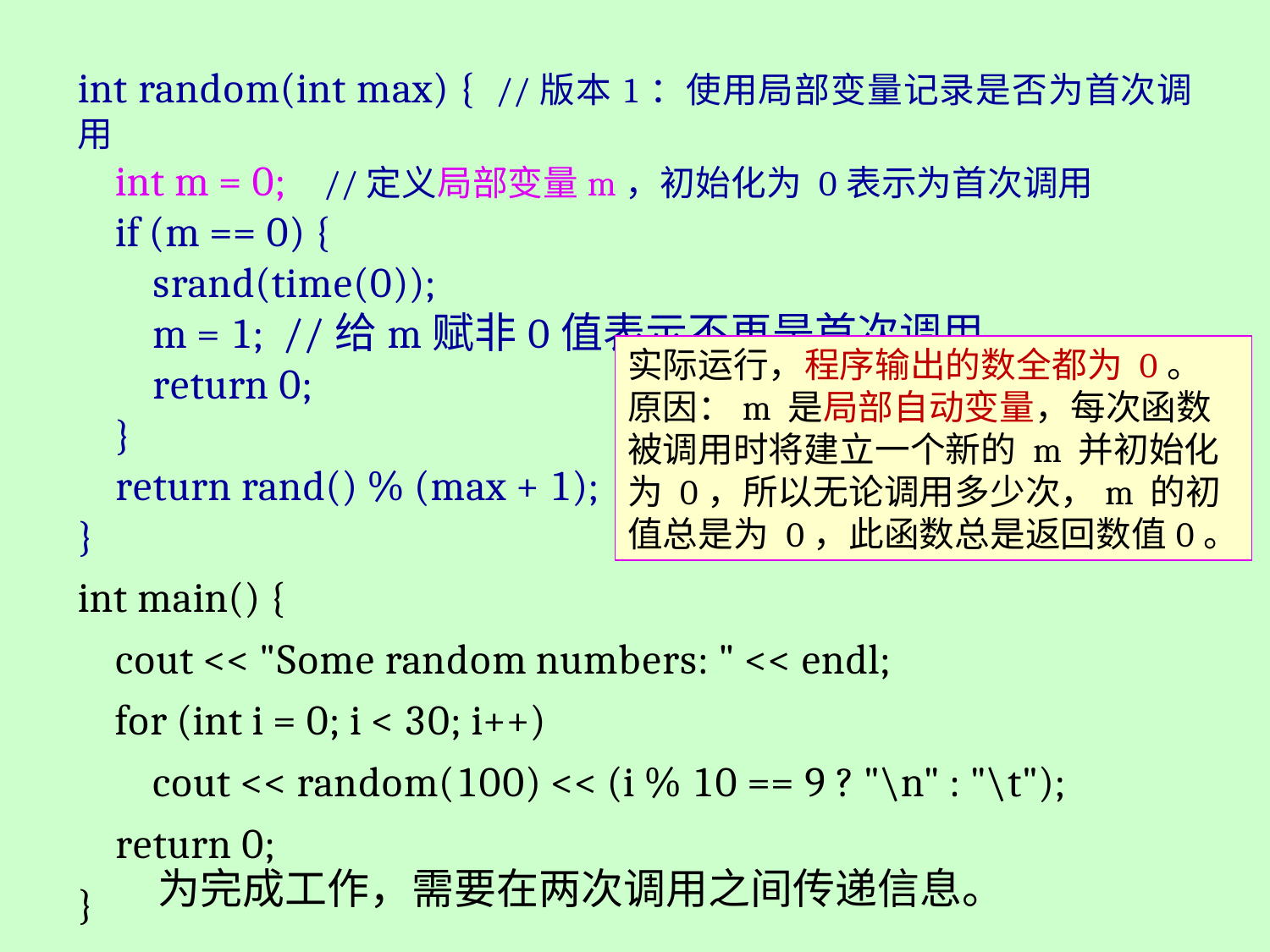

int random(int max) {  //版本1：使用局部变量记录是否为首次调用
    int m = 0;    //定义局部变量m，初始化为 0表示为首次调用
    if (m == 0) {
        srand(time(0));
        m = 1;  //给m赋非0值表示不再是首次调用
        return 0;
    }
    return rand() % (max + 1);
}
int main() {
    cout << "Some random numbers: " << endl;
    for (int i = 0; i < 30; i++)
        cout << random(100) << (i % 10 == 9 ? "\n" : "\t");
    return 0;
}
实际运行，程序输出的数全都为 0。
原因：m 是局部自动变量，每次函数被调用时将建立一个新的 m 并初始化为 0，所以无论调用多少次，m 的初值总是为 0，此函数总是返回数值0。
为完成工作，需要在两次调用之间传递信息。
19